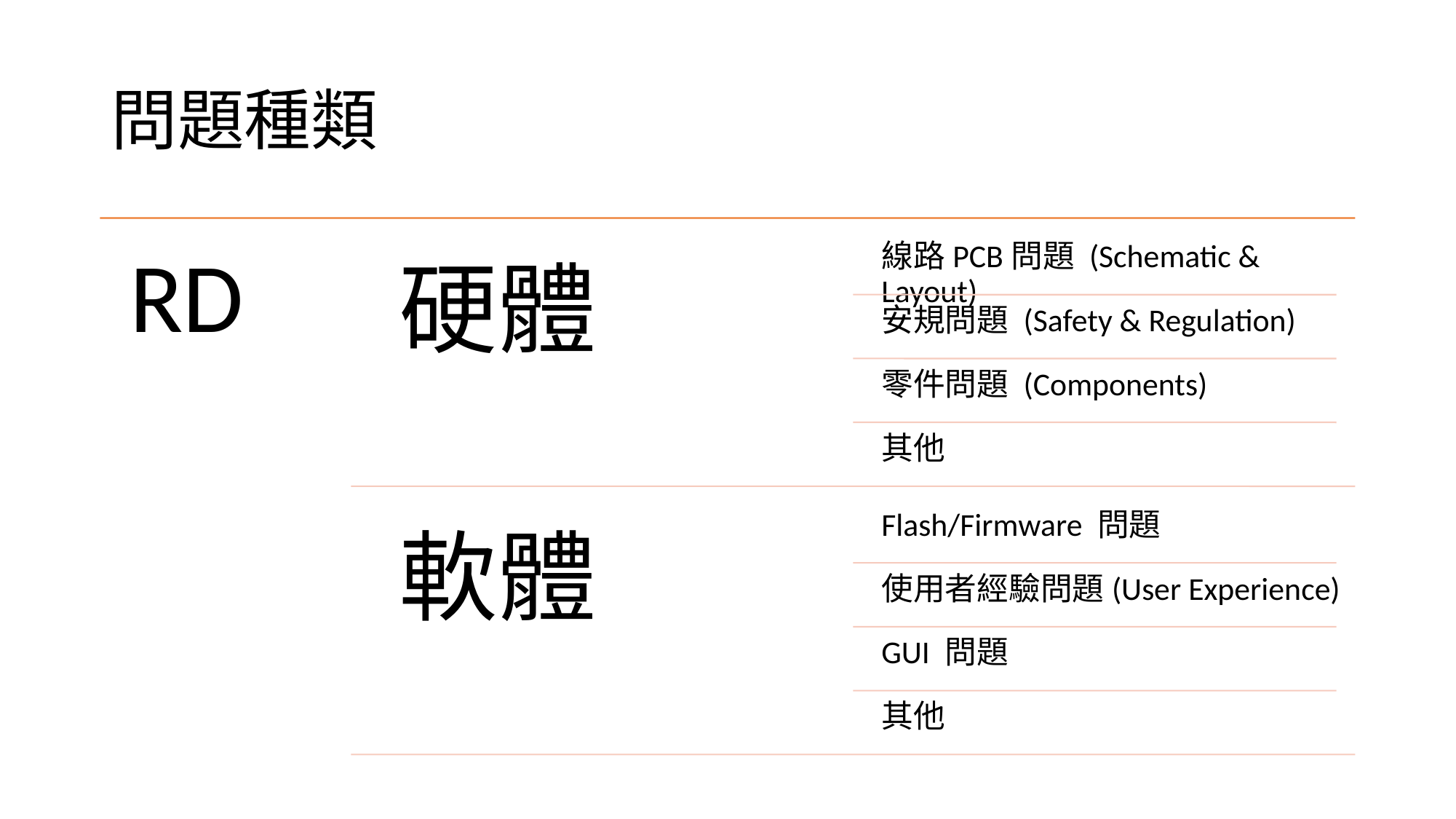

# 問題種類
RD
硬體
線路PCB問題 (Schematic & Layout)
安規問題 (Safety & Regulation)
零件問題 (Components)
其他
軟體
Flash/Firmware 問題
使用者經驗問題(User Experience)
GUI 問題
其他